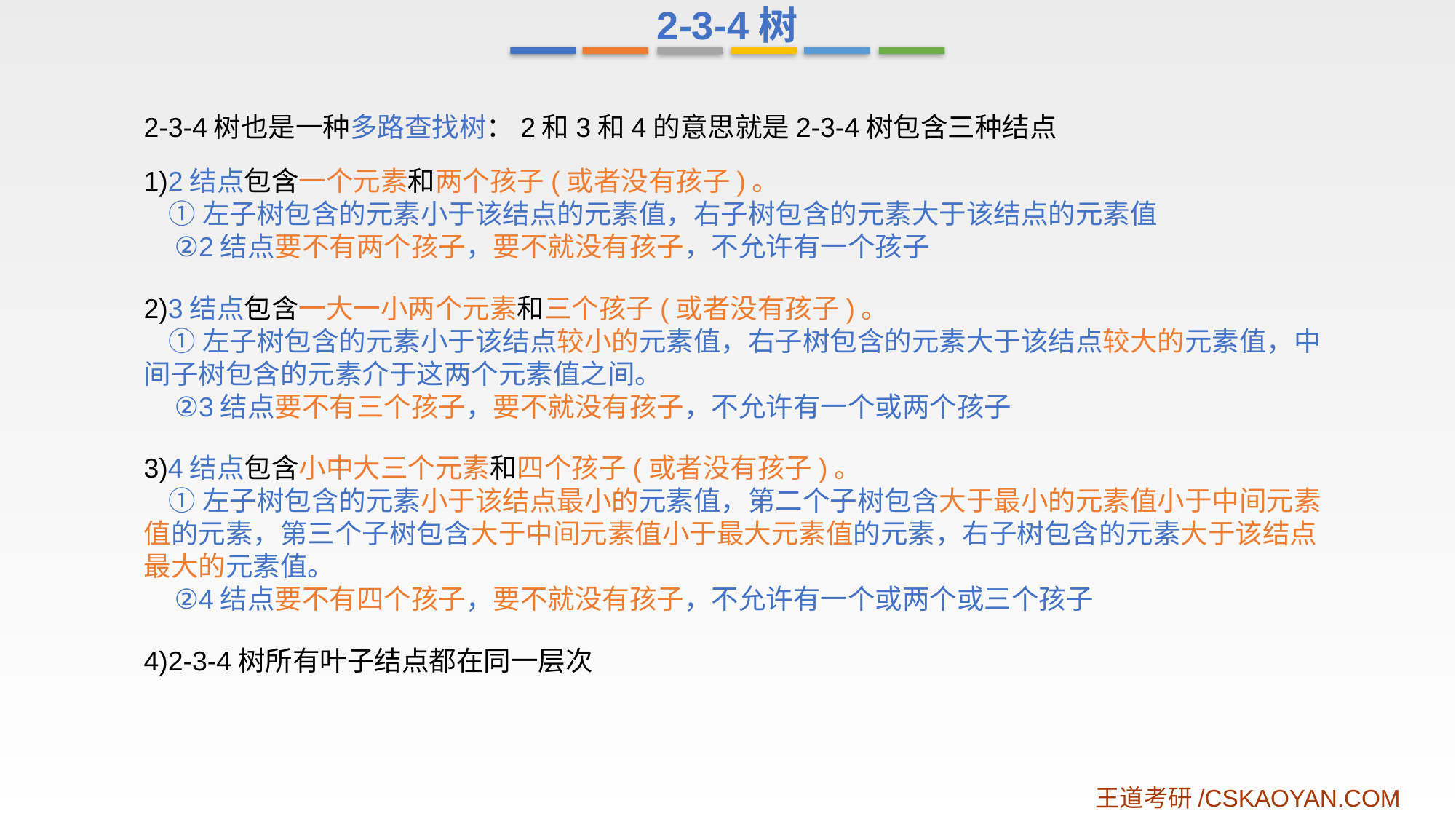

2-3-4树

2-3-4树也是一种多路查找树：2和3和4的意思就是2-3-4树包含三种结点
1)2结点包含一个元素和两个孩子(或者没有孩子)。
    ①左子树包含的元素小于该结点的元素值，右子树包含的元素大于该结点的元素值
    ②2结点要不有两个孩子，要不就没有孩子，不允许有一个孩子
2)3结点包含一大一小两个元素和三个孩子(或者没有孩子)。
    ①左子树包含的元素小于该结点较小的元素值，右子树包含的元素大于该结点较大的元素值，中间子树包含的元素介于这两个元素值之间。
    ②3结点要不有三个孩子，要不就没有孩子，不允许有一个或两个孩子
3)4结点包含小中大三个元素和四个孩子(或者没有孩子)。
    ①左子树包含的元素小于该结点最小的元素值，第二个子树包含大于最小的元素值小于中间元素值的元素，第三个子树包含大于中间元素值小于最大元素值的元素，右子树包含的元素大于该结点最大的元素值。
    ②4结点要不有四个孩子，要不就没有孩子，不允许有一个或两个或三个孩子
4)2-3-4树所有叶子结点都在同一层次
王道考研/CSKAOYAN.COM